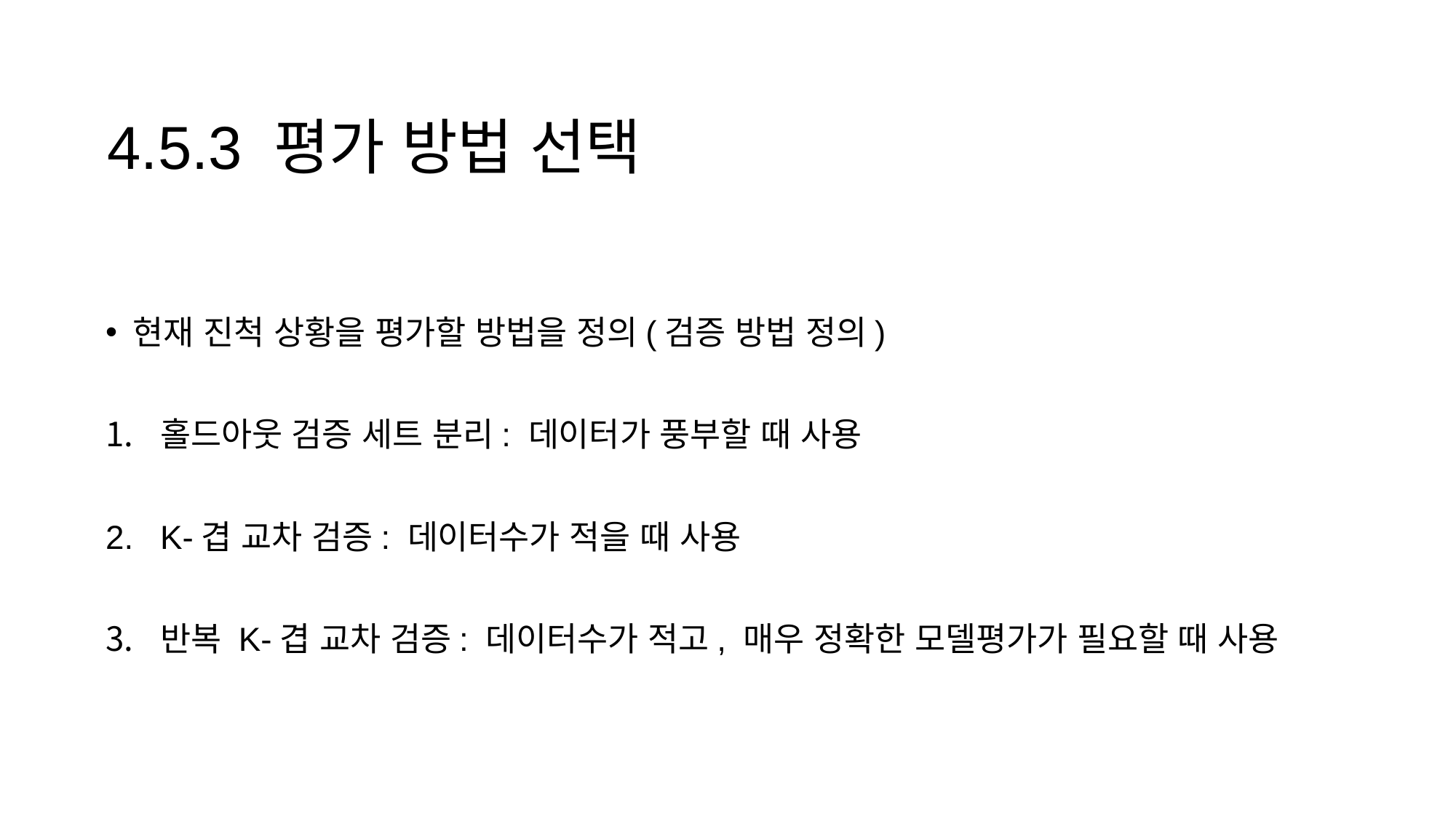

# 4.5.3 평가 방법 선택
현재 진척 상황을 평가할 방법을 정의(검증 방법 정의)

홀드아웃 검증 세트 분리: 데이터가 풍부할 때 사용

K-겹 교차 검증: 데이터수가 적을 때 사용

반복 K-겹 교차 검증: 데이터수가 적고, 매우 정확한 모델평가가 필요할 때 사용